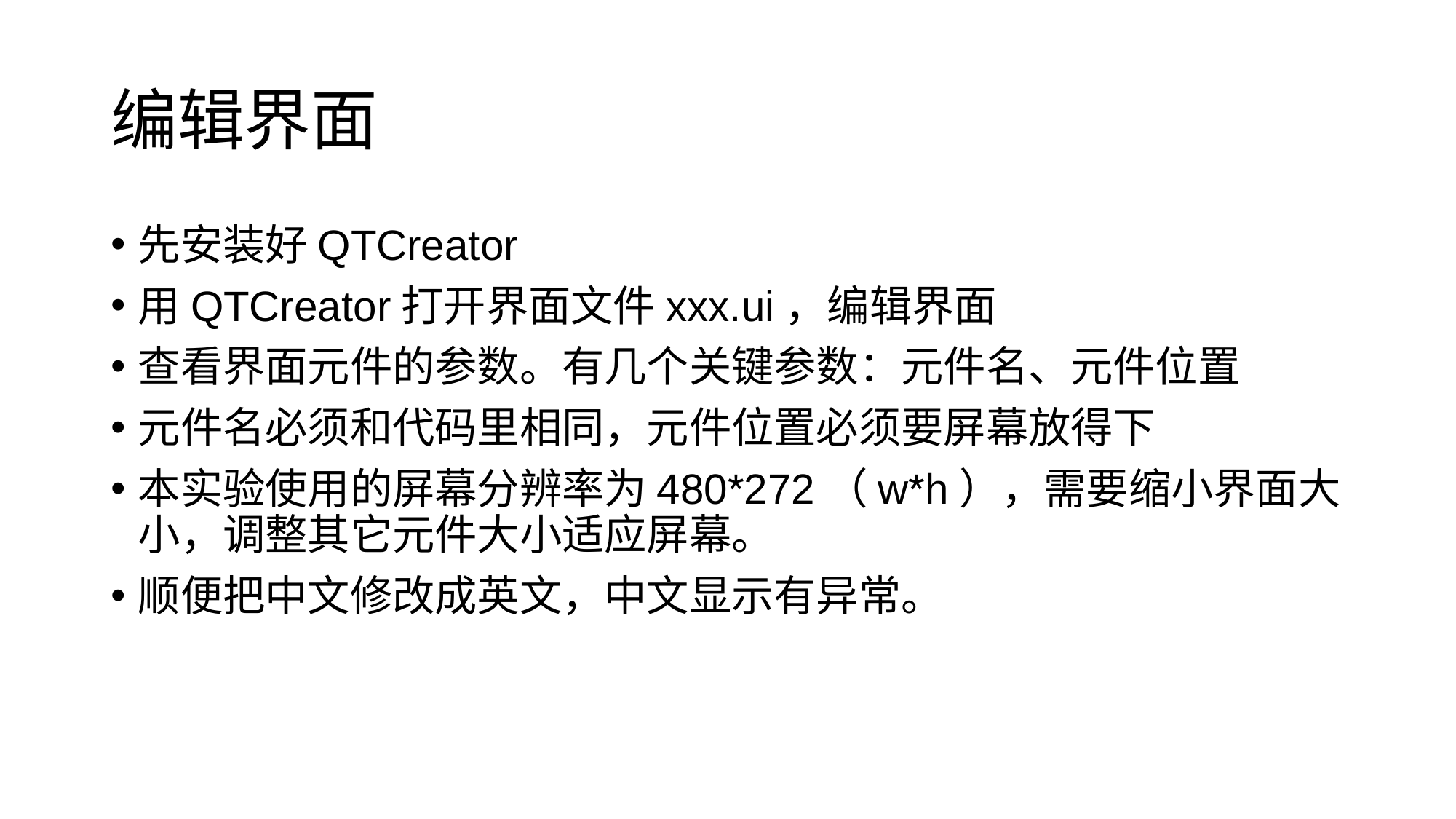

# 编辑界面
先安装好QTCreator
用QTCreator打开界面文件xxx.ui，编辑界面
查看界面元件的参数。有几个关键参数：元件名、元件位置
元件名必须和代码里相同，元件位置必须要屏幕放得下
本实验使用的屏幕分辨率为480*272（w*h），需要缩小界面大小，调整其它元件大小适应屏幕。
顺便把中文修改成英文，中文显示有异常。